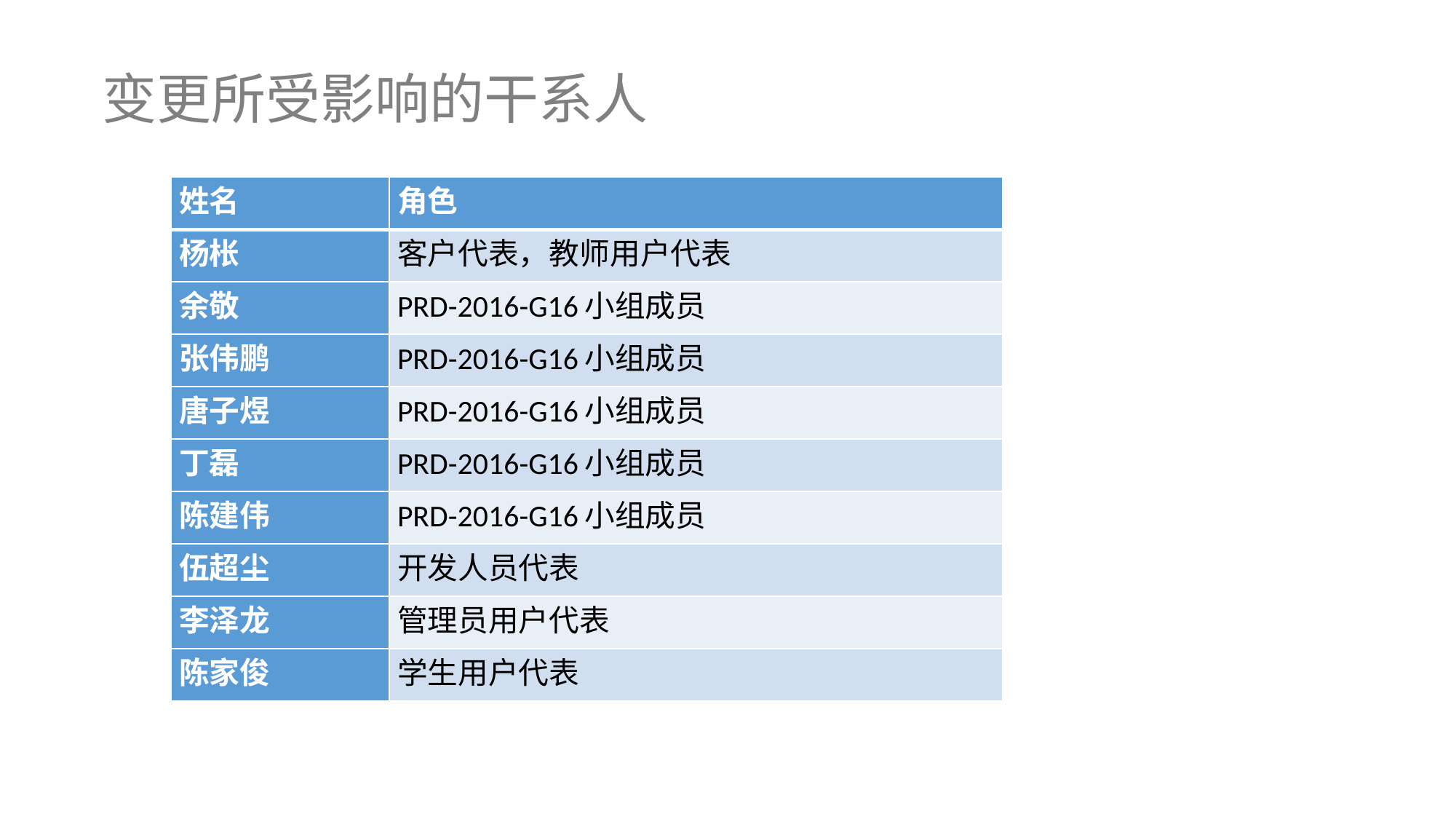

变更所受影响的干系人
| 姓名 | 角色 |
| --- | --- |
| 杨枨 | 客户代表，教师用户代表 |
| 余敬 | PRD-2016-G16小组成员 |
| 张伟鹏 | PRD-2016-G16小组成员 |
| 唐子煜 | PRD-2016-G16小组成员 |
| 丁磊 | PRD-2016-G16小组成员 |
| 陈建伟 | PRD-2016-G16小组成员 |
| 伍超尘 | 开发人员代表 |
| 李泽龙 | 管理员用户代表 |
| 陈家俊 | 学生用户代表 |